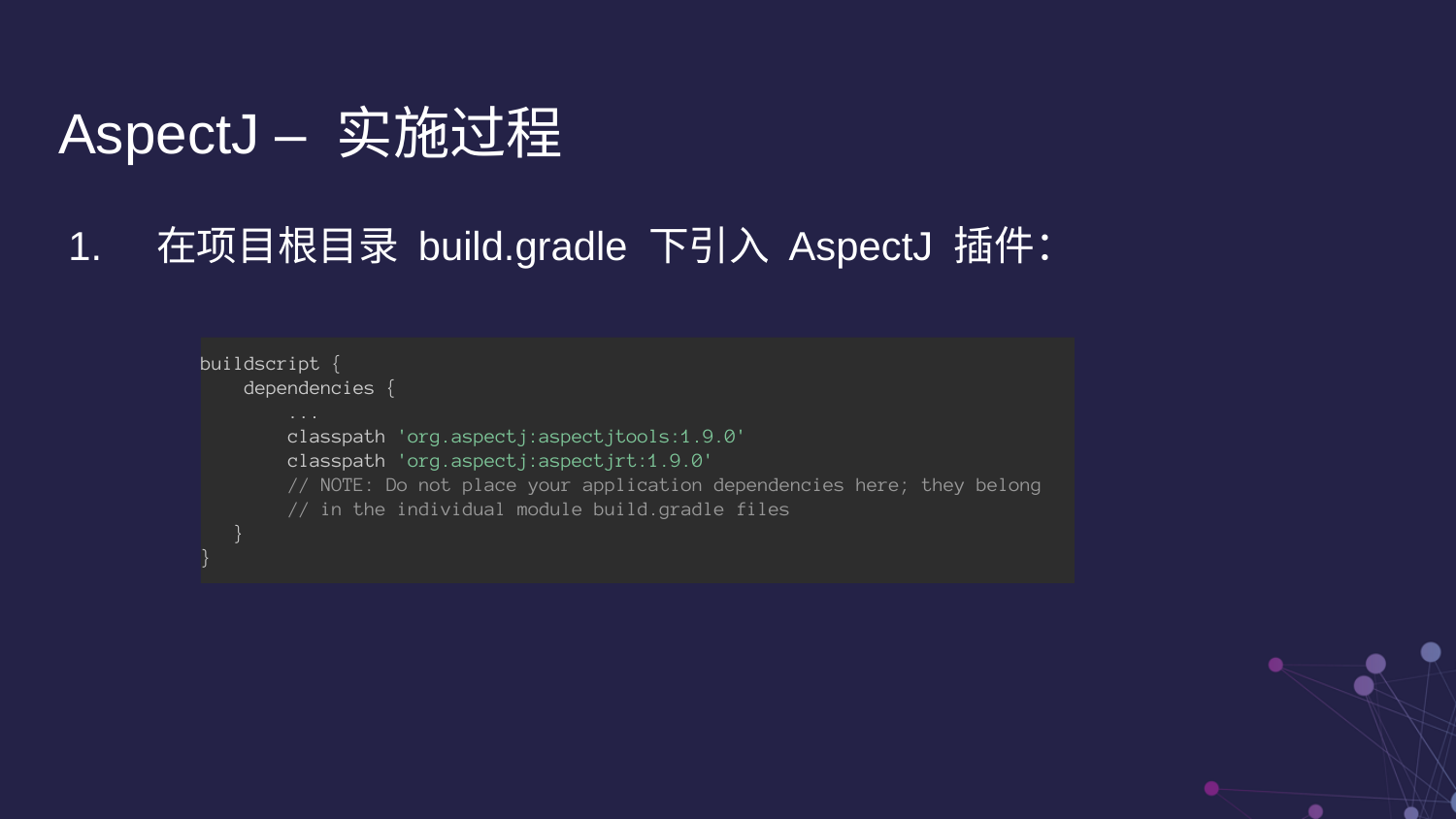

AspectJ – 实施过程
1.    在项目根目录 build.gradle 下引入 AspectJ 插件：
buildscript {
    dependencies {
        ...
        classpath 'org.aspectj:aspectjtools:1.9.0'
        classpath 'org.aspectj:aspectjrt:1.9.0'
        // NOTE: Do not place your application dependencies here; they belong
        // in the individual module build.gradle files
   }
}